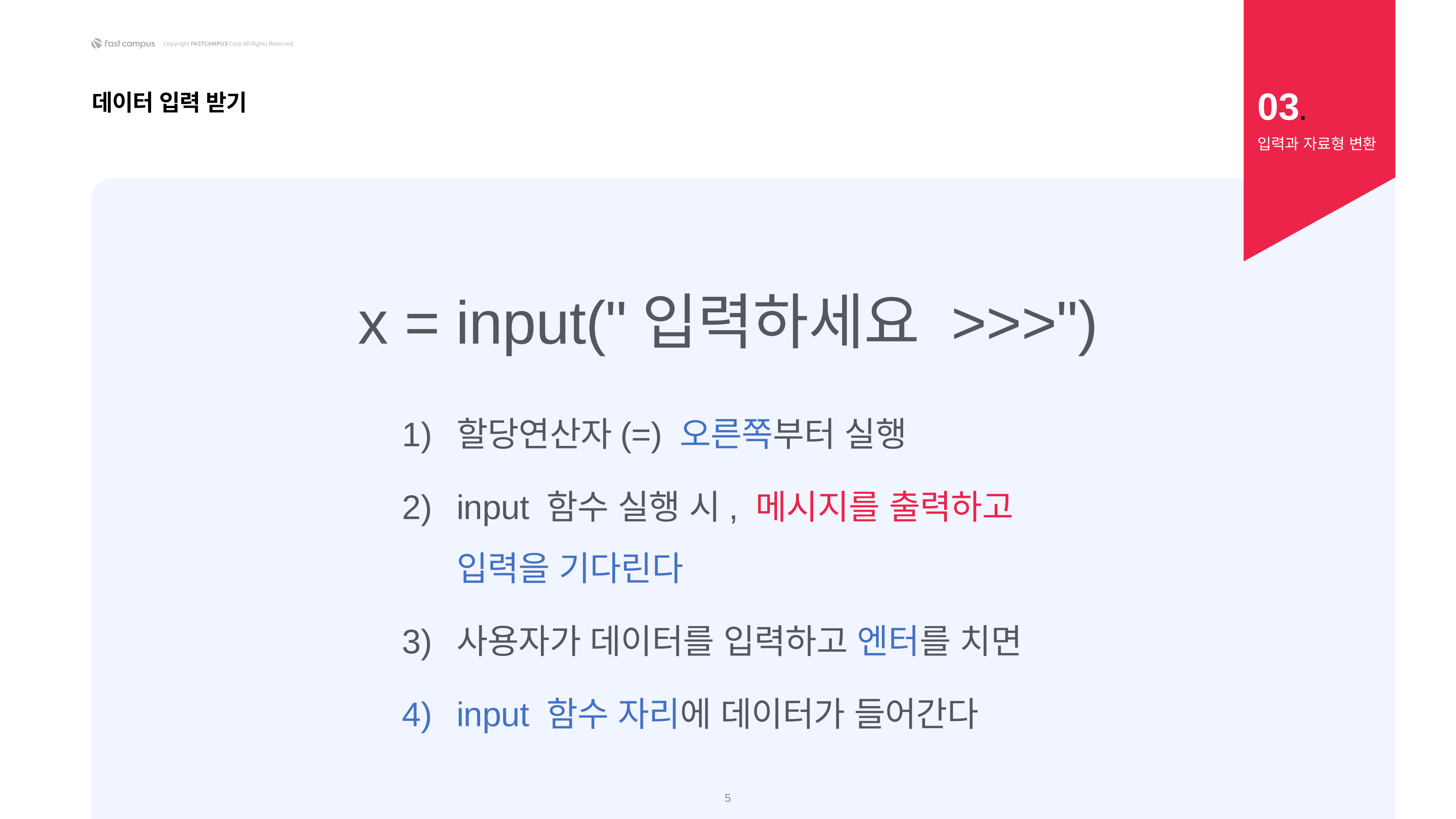

03.
데이터 입력 받기
입력과 자료형 변환
x = input("입력하세요 >>>")
할당연산자(=) 오른쪽부터 실행
input 함수 실행 시, 메시지를 출력하고 입력을 기다린다
사용자가 데이터를 입력하고 엔터를 치면
input 함수 자리에 데이터가 들어간다
5